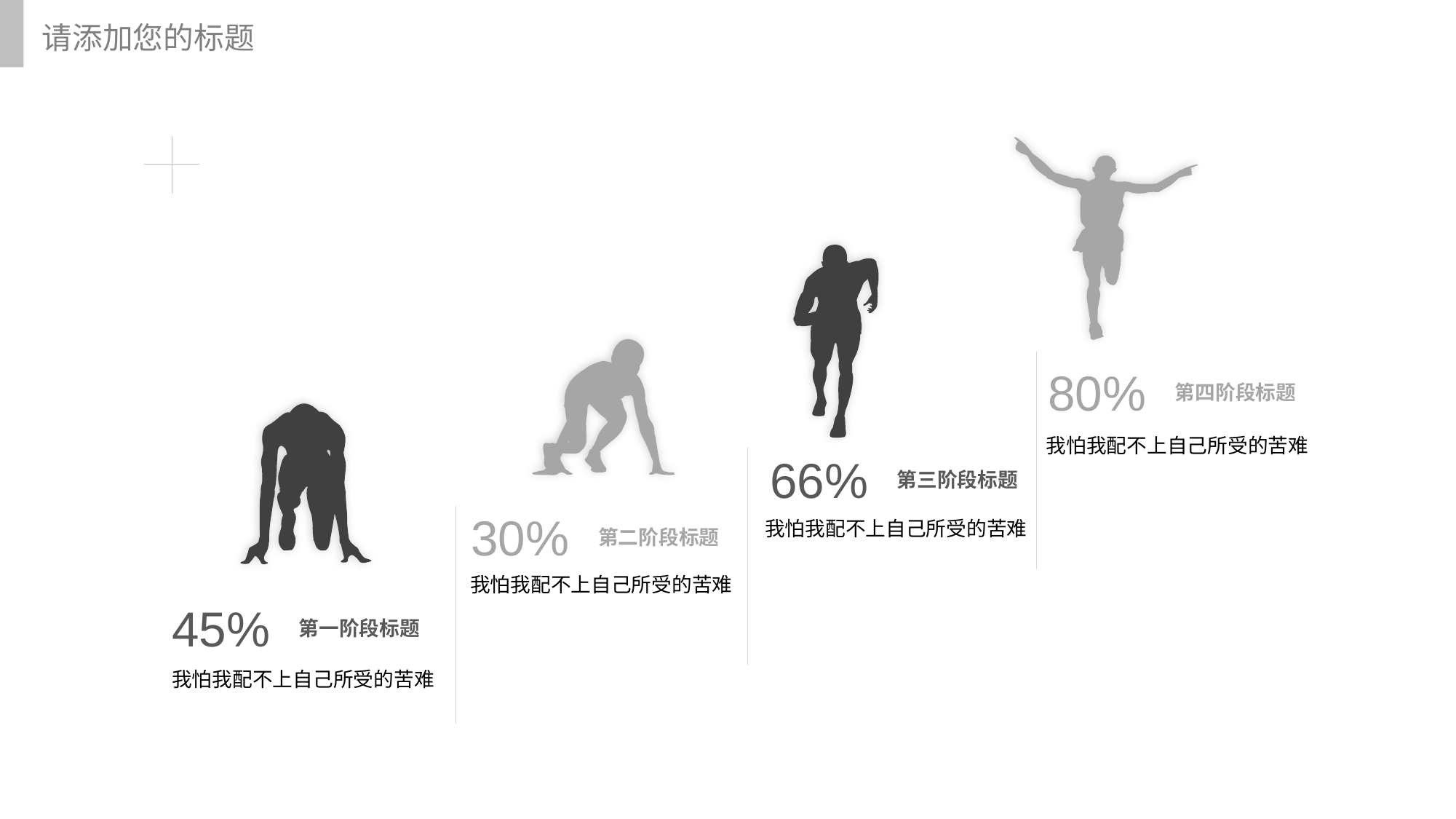

请添加您的标题

80%
第四阶段标题

我怕我配不上自己所受的苦难
66%
第三阶段标题
30%
我怕我配不上自己所受的苦难
第二阶段标题
我怕我配不上自己所受的苦难
45%
第一阶段标题
我怕我配不上自己所受的苦难